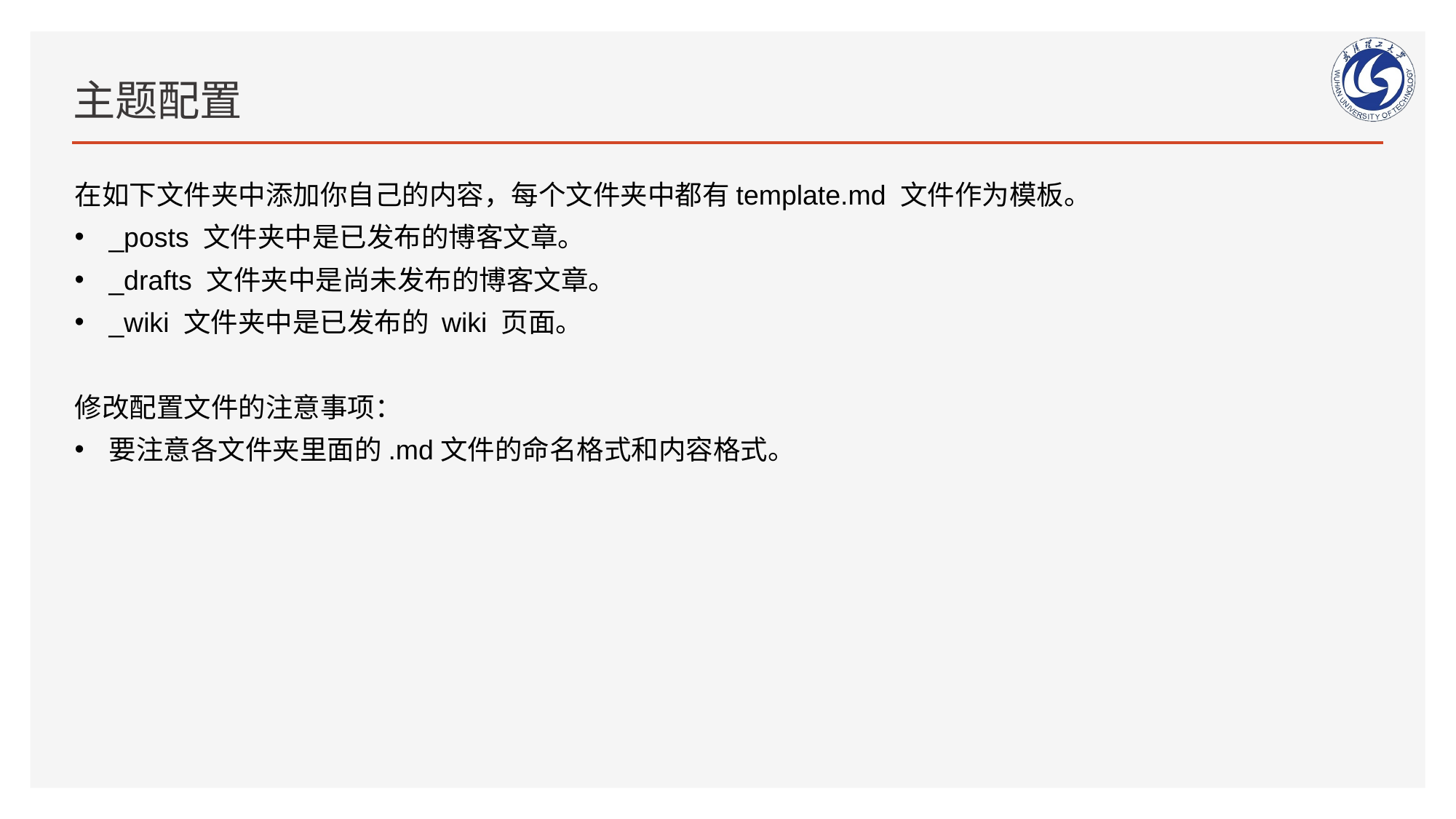

# 主题配置
在如下文件夹中添加你自己的内容，每个文件夹中都有template.md 文件作为模板。
_posts 文件夹中是已发布的博客文章。
_drafts 文件夹中是尚未发布的博客文章。
_wiki 文件夹中是已发布的 wiki 页面。

修改配置文件的注意事项：
要注意各文件夹里面的.md文件的命名格式和内容格式。